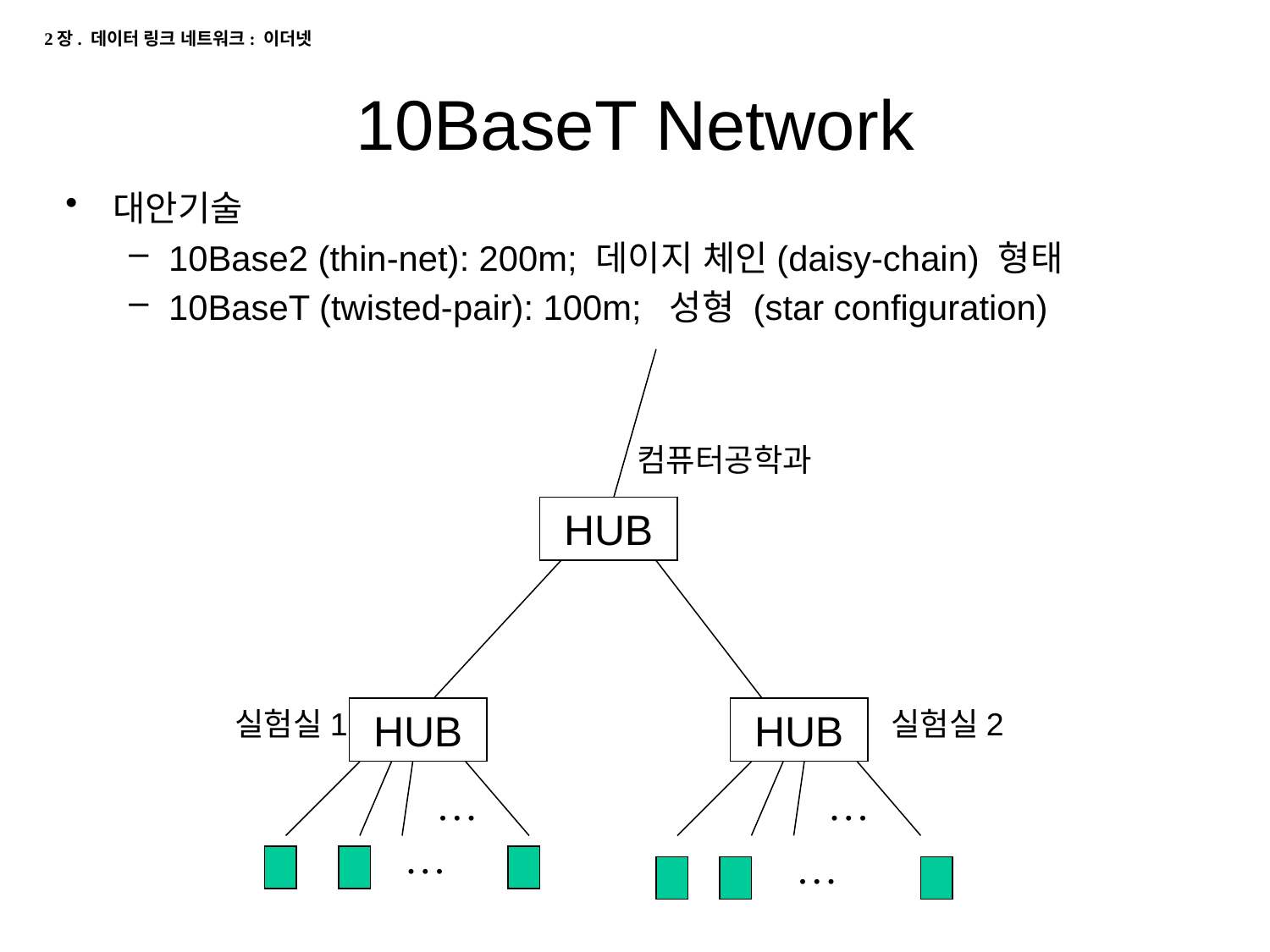

2장. 데이터 링크 네트워크: 이더넷
10BaseT Network
대안기술
10Base2 (thin-net): 200m; 데이지 체인(daisy-chain) 형태
10BaseT (twisted-pair): 100m;  성형 (star configuration)

컴퓨터공학과
HUB

실험실1
HUB
HUB
실험실2

…
…
…
…